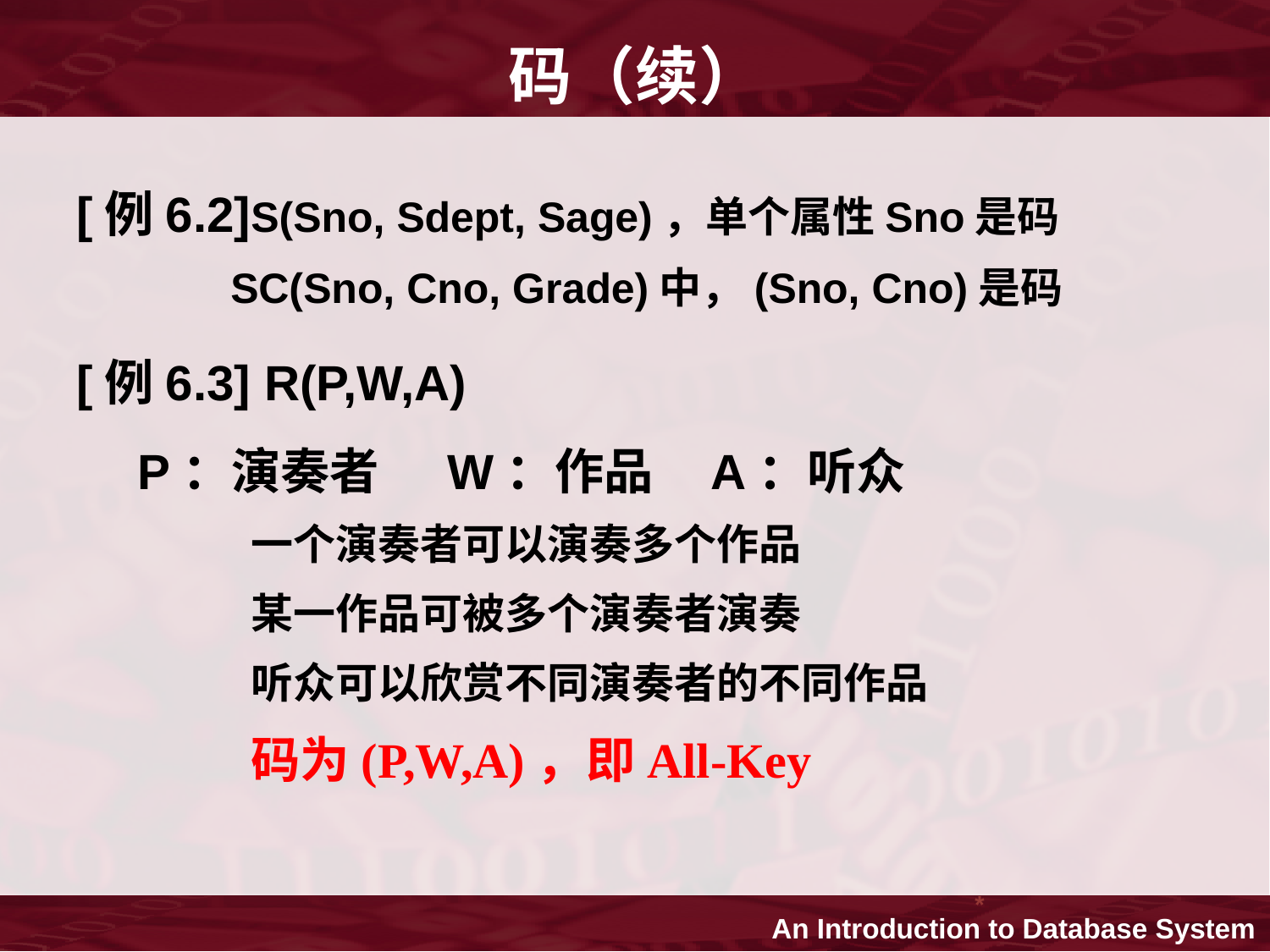

码（续）
[例6.2]S(Sno, Sdept, Sage)，单个属性Sno是码
	         SC(Sno, Cno, Grade)中，(Sno, Cno)是码
[例6.3] R(P,W,A)
 P：演奏者     W：作品    A：听众
		一个演奏者可以演奏多个作品
		某一作品可被多个演奏者演奏
		听众可以欣赏不同演奏者的不同作品
		码为(P,W,A)，即All-Key

*